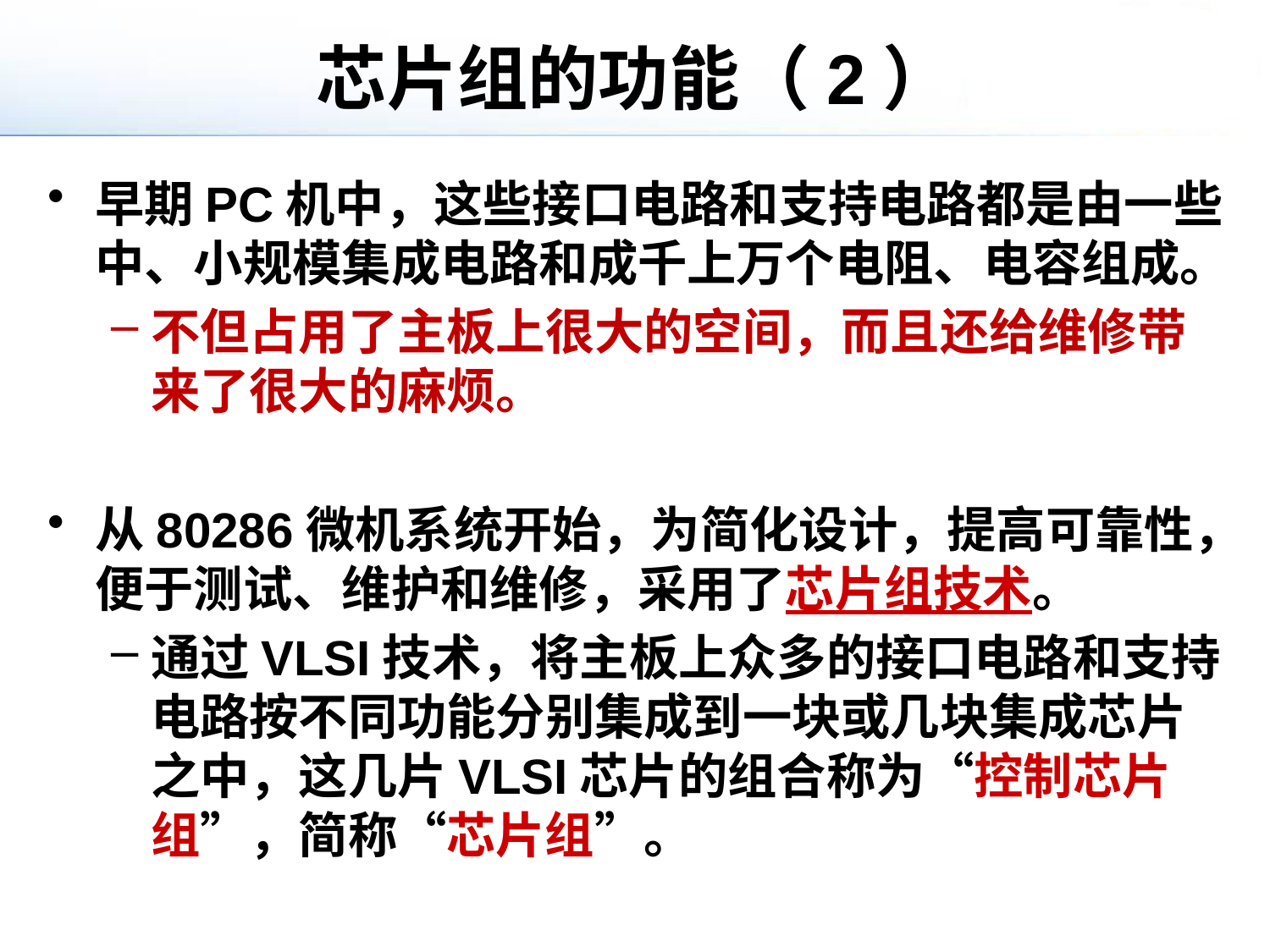

# 芯片组的功能（2）
早期PC机中，这些接口电路和支持电路都是由一些中、小规模集成电路和成千上万个电阻、电容组成。
不但占用了主板上很大的空间，而且还给维修带来了很大的麻烦。

从80286微机系统开始，为简化设计，提高可靠性，便于测试、维护和维修，采用了芯片组技术。
通过VLSI技术，将主板上众多的接口电路和支持电路按不同功能分别集成到一块或几块集成芯片之中，这几片VLSI芯片的组合称为“控制芯片组”，简称“芯片组”。